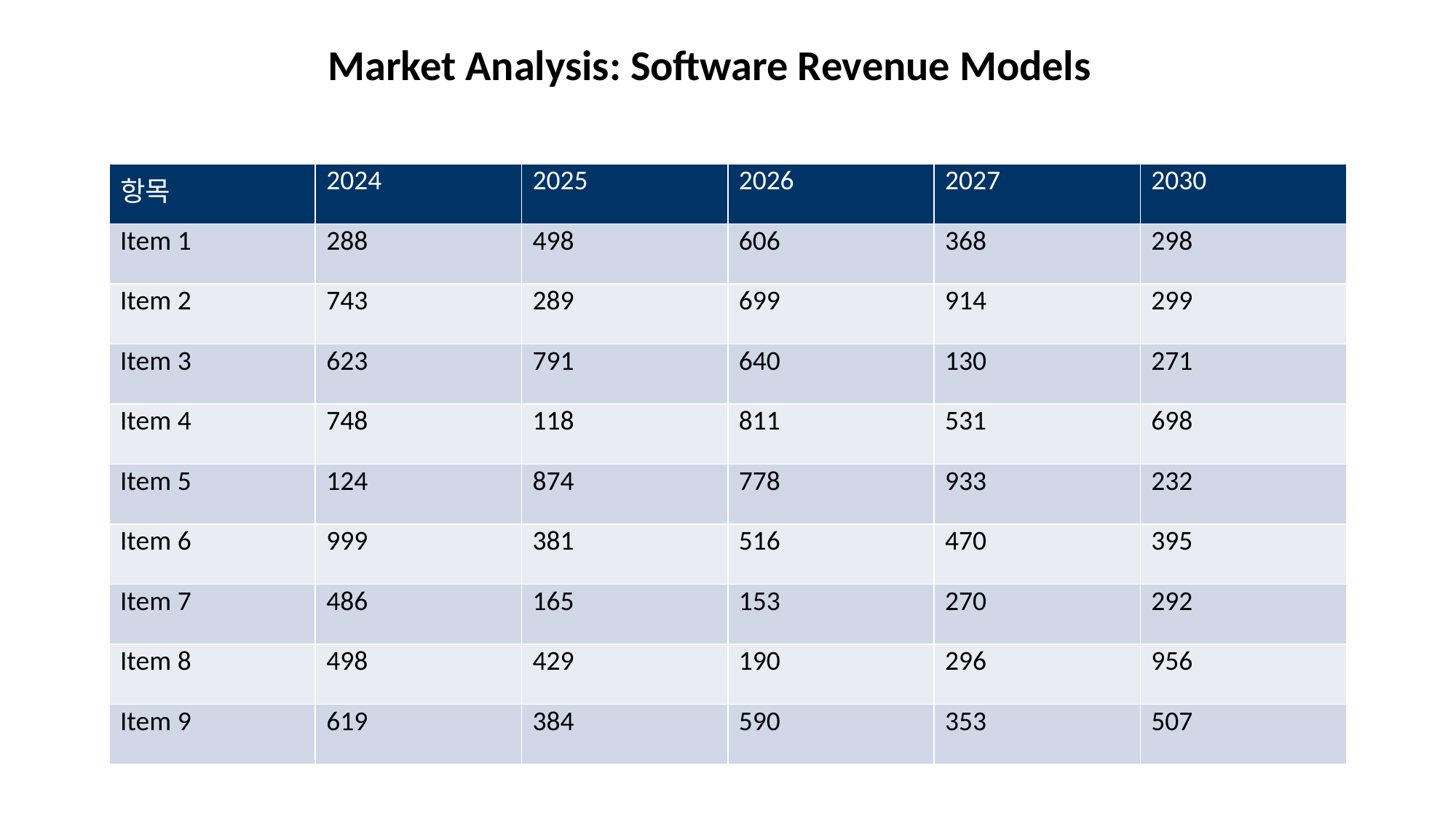

Market Analysis: Software Revenue Models
#
| 항목 | 2024 | 2025 | 2026 | 2027 | 2030 |
| --- | --- | --- | --- | --- | --- |
| Item 1 | 288 | 498 | 606 | 368 | 298 |
| Item 2 | 743 | 289 | 699 | 914 | 299 |
| Item 3 | 623 | 791 | 640 | 130 | 271 |
| Item 4 | 748 | 118 | 811 | 531 | 698 |
| Item 5 | 124 | 874 | 778 | 933 | 232 |
| Item 6 | 999 | 381 | 516 | 470 | 395 |
| Item 7 | 486 | 165 | 153 | 270 | 292 |
| Item 8 | 498 | 429 | 190 | 296 | 956 |
| Item 9 | 619 | 384 | 590 | 353 | 507 |